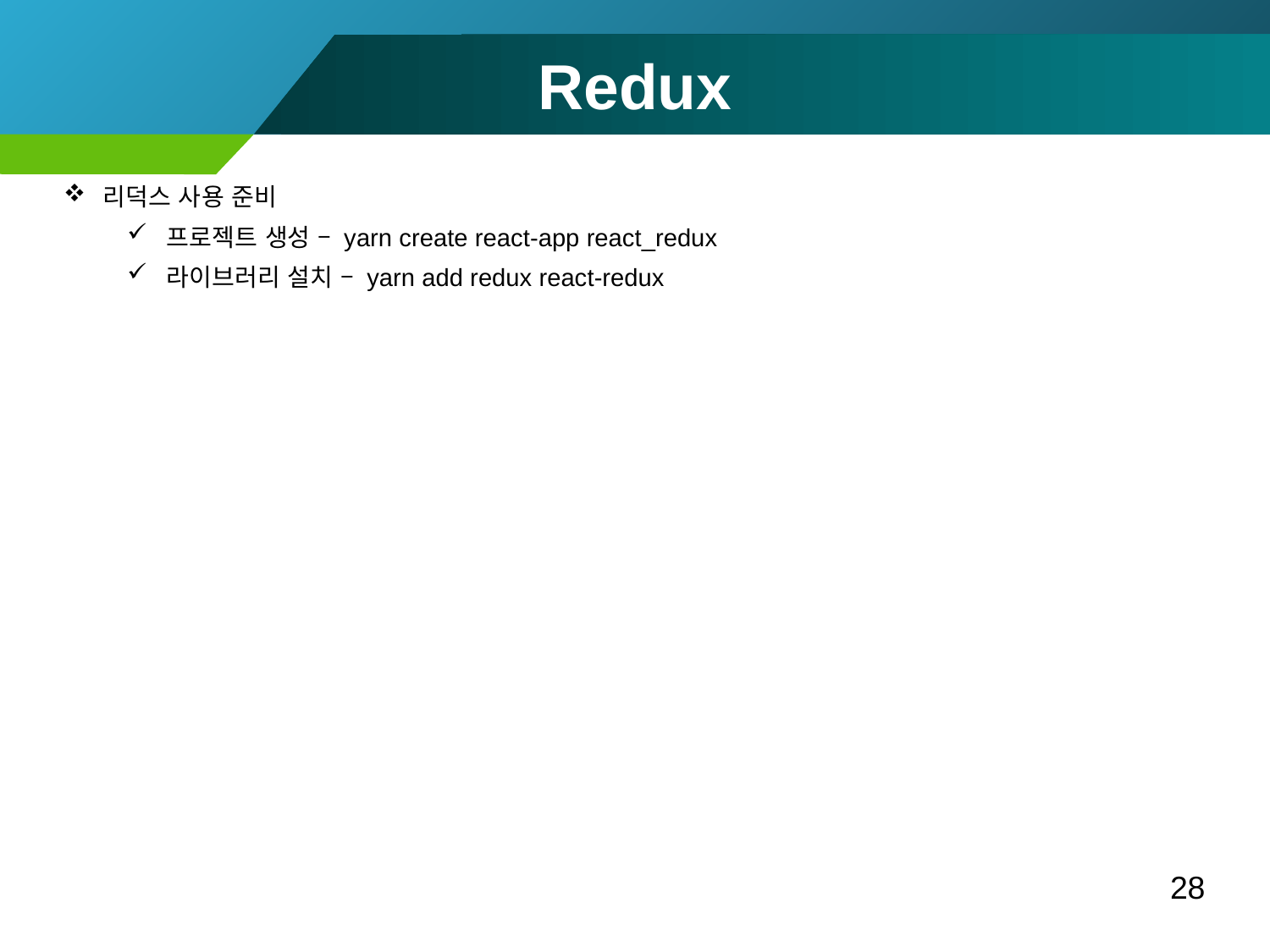

Redux
리덕스 사용 준비
프로젝트 생성 – yarn create react-app react_redux
라이브러리 설치 – yarn add redux react-redux
28